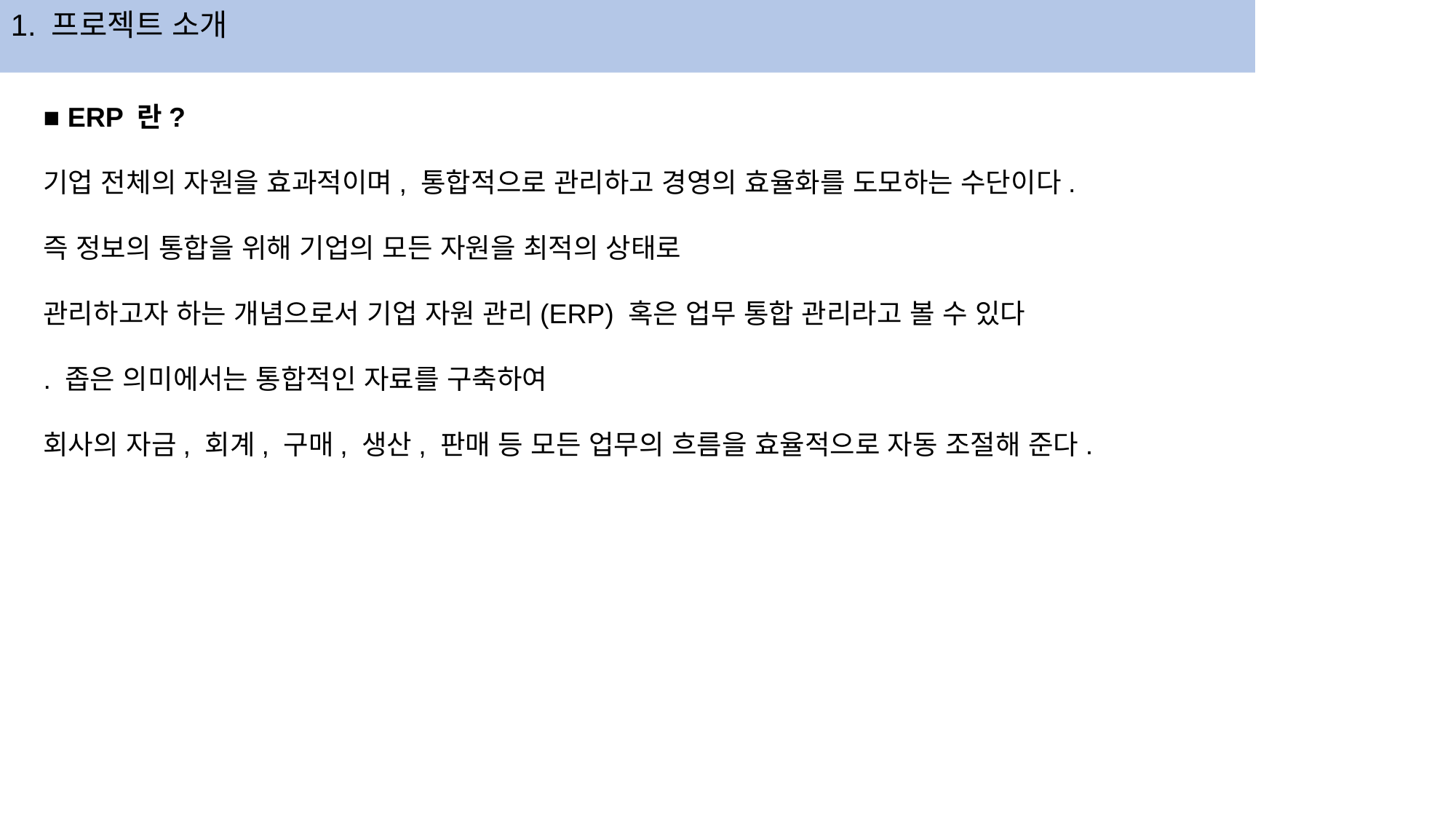

1. 프로젝트 소개
■ ERP 란?

기업 전체의 자원을 효과적이며, 통합적으로 관리하고 경영의 효율화를 도모하는 수단이다.

즉 정보의 통합을 위해 기업의 모든 자원을 최적의 상태로

관리하고자 하는 개념으로서 기업 자원 관리(ERP) 혹은 업무 통합 관리라고 볼 수 있다

. 좁은 의미에서는 통합적인 자료를 구축하여

회사의 자금, 회계, 구매, 생산, 판매 등 모든 업무의 흐름을 효율적으로 자동 조절해 준다.